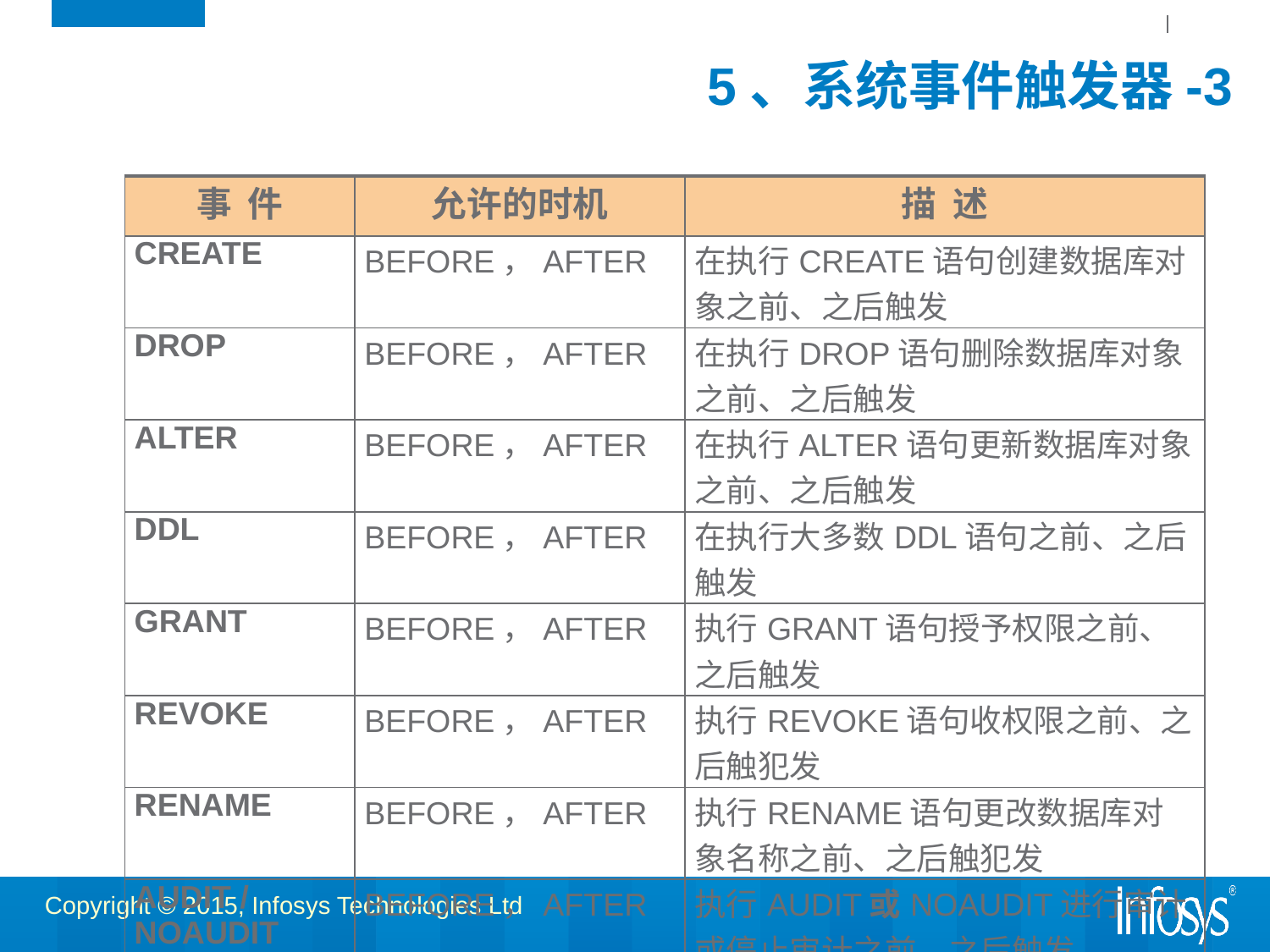

# 5、系统事件触发器-3
| 事 件 | 允许的时机 | 描 述 |
| --- | --- | --- |
| CREATE | BEFORE，AFTER | 在执行CREATE语句创建数据库对象之前、之后触发 |
| DROP | BEFORE，AFTER | 在执行DROP语句删除数据库对象之前、之后触发 |
| ALTER | BEFORE，AFTER | 在执行ALTER语句更新数据库对象之前、之后触发 |
| DDL | BEFORE，AFTER | 在执行大多数DDL语句之前、之后触发 |
| GRANT | BEFORE，AFTER | 执行GRANT语句授予权限之前、之后触发 |
| REVOKE | BEFORE，AFTER | 执行REVOKE语句收权限之前、之后触犯发 |
| RENAME | BEFORE，AFTER | 执行RENAME语句更改数据库对象名称之前、之后触犯发 |
| AUDIT / NOAUDIT | BEFORE，AFTER | 执行AUDIT或NOAUDIT进行审计或停止审计之前、之后触发 |